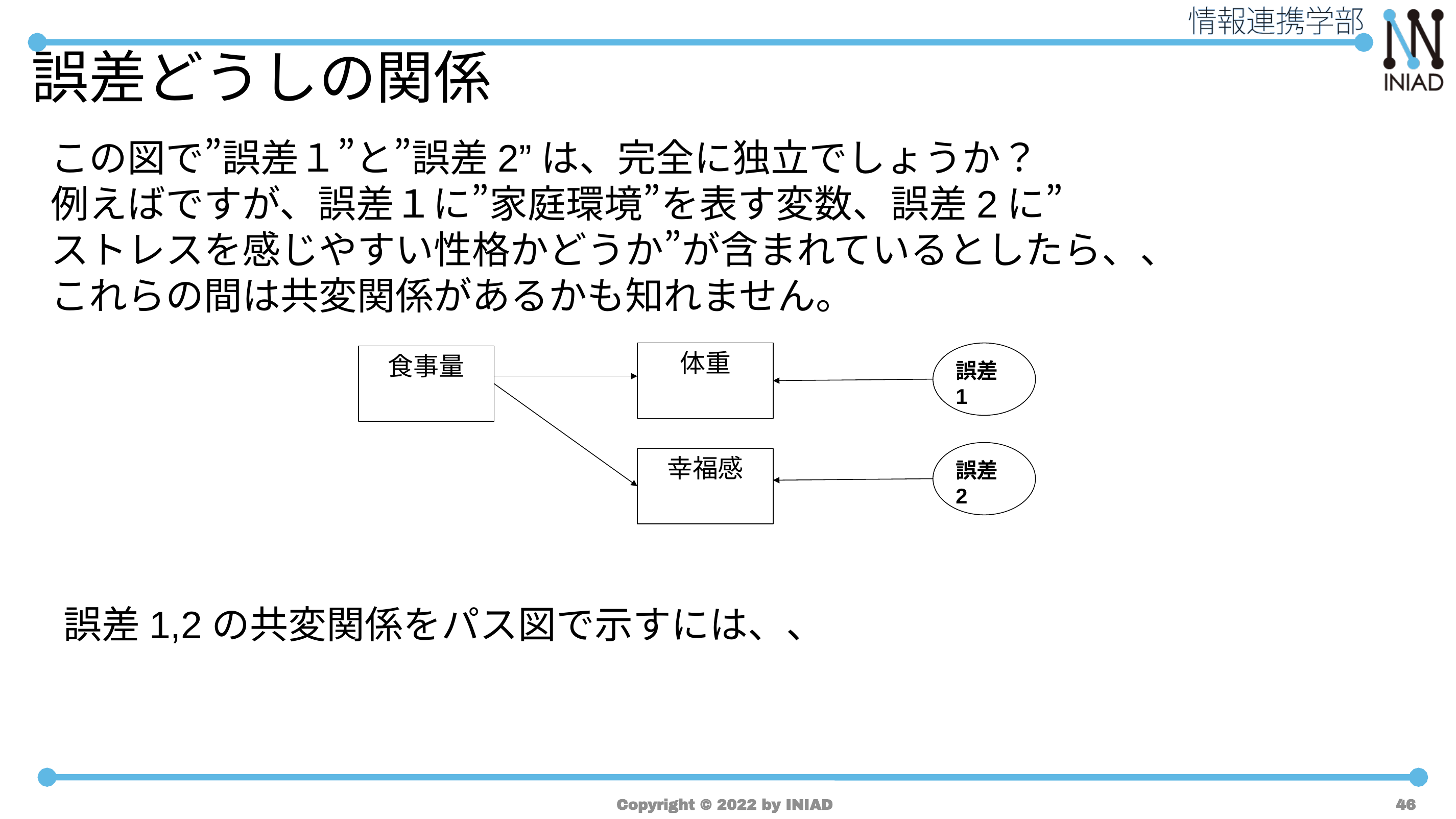

# 誤差どうしの関係
この図で”誤差１”と”誤差2”は、完全に独立でしょうか？
例えばですが、誤差１に”家庭環境”を表す変数、誤差2に”
ストレスを感じやすい性格かどうか”が含まれているとしたら、、
これらの間は共変関係があるかも知れません。
体重
誤差1
食事量
誤差2
幸福感
誤差1,2の共変関係をパス図で示すには、、
Copyright © 2022 by INIAD
46